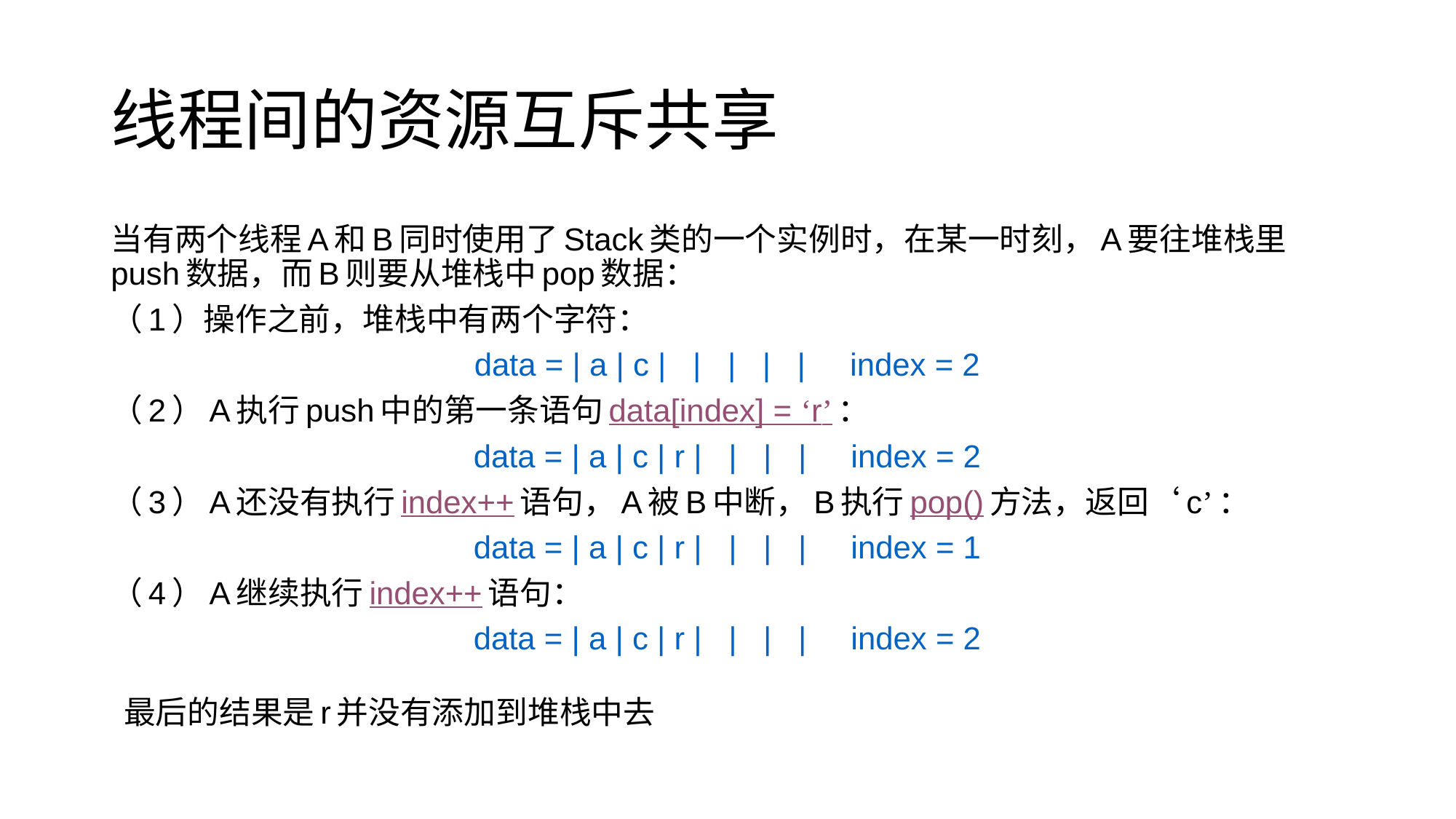

# 线程间的资源互斥共享
当有两个线程A和B同时使用了Stack类的一个实例时，在某一时刻，A要往堆栈里push数据，而B则要从堆栈中pop数据：
（1）操作之前，堆栈中有两个字符：
data = | a | c |   |   |   |   |     index = 2
（2）A执行push中的第一条语句data[index] = ‘r’：
data = | a | c | r |   |   |   |     index = 2
（3）A还没有执行index++语句，A被B中断，B执行pop()方法，返回‘c’：
data = | a | c | r |   |   |   |     index = 1
（4）A继续执行index++语句：
data = | a | c | r |   |   |   |     index = 2

 最后的结果是r并没有添加到堆栈中去